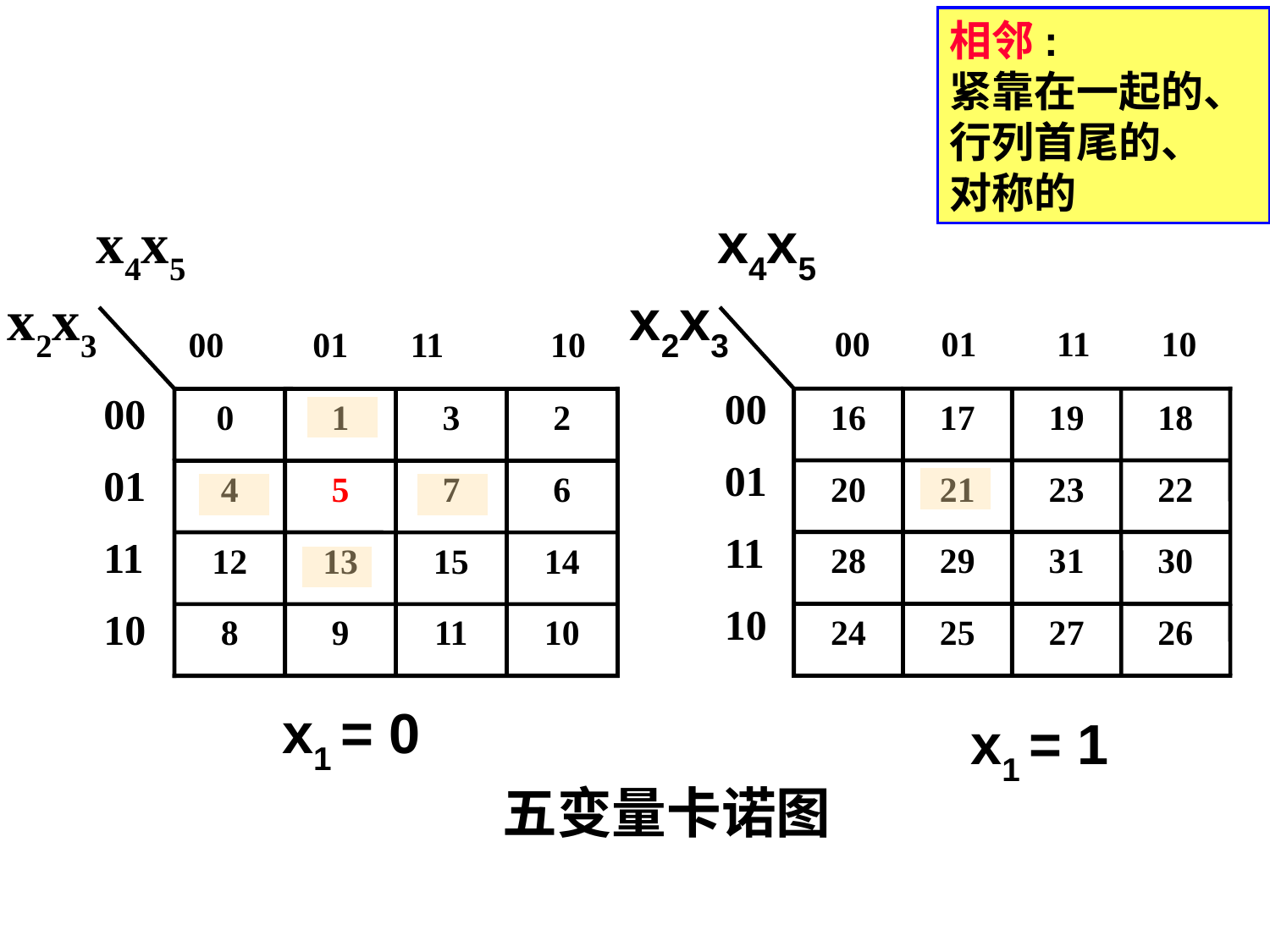

相邻:
紧靠在一起的、行列首尾的、
对称的
x4x5
x2x3

     00        01         11        10
00
01
11
10
16

17

19

18

20

21
23
22
28

29
31
30
24

25
27
26

x4x5
x2x3

  00          01       11            10
00
01
11
10
0

1

3

2

4

5
7
6
12

13
15
14
8

9
11
10

x1 = 0
x1 = 1
五变量卡诺图